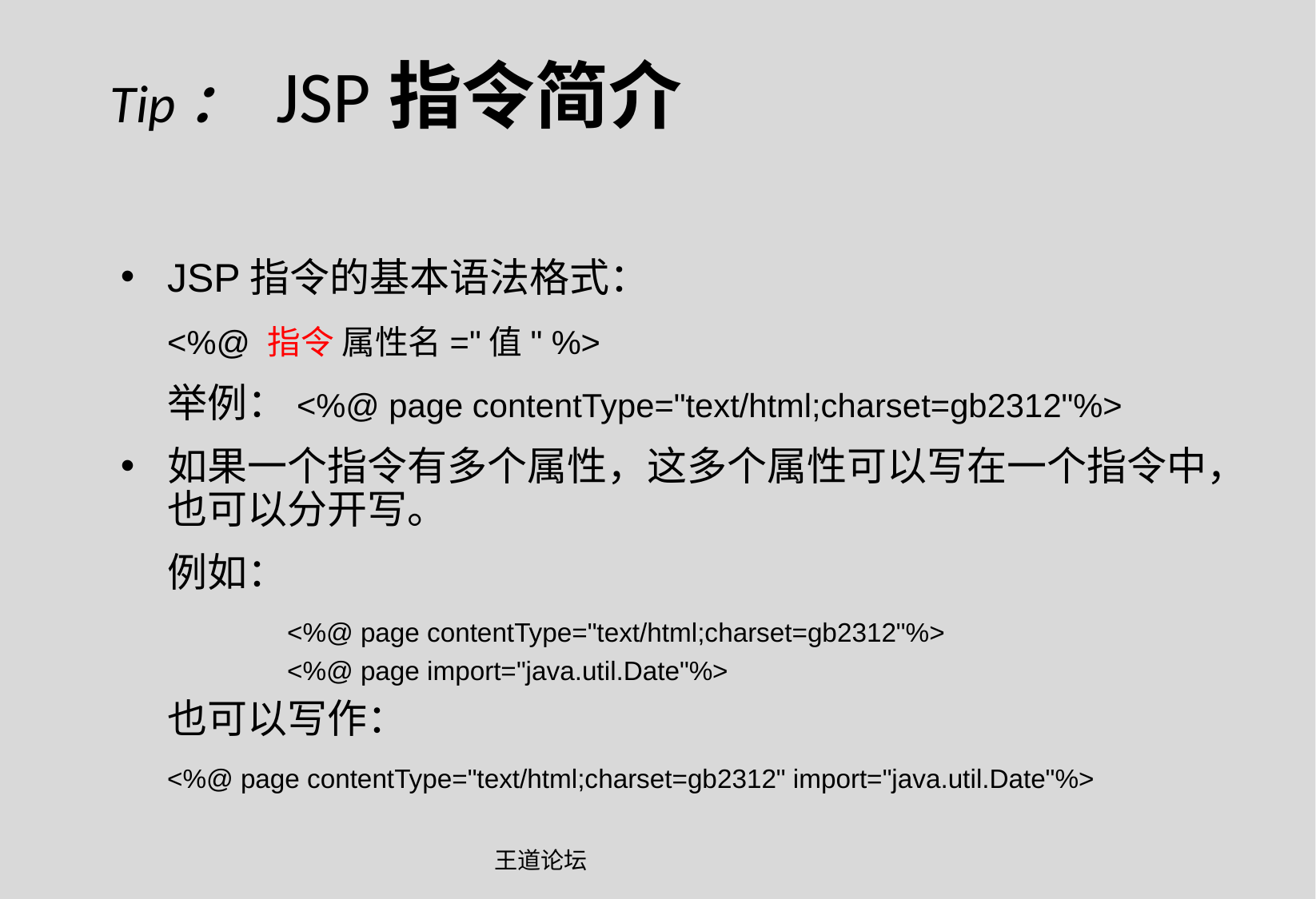

Tip： JSP指令简介
JSP指令的基本语法格式：
	<%@ 指令 属性名="值" %>
	举例：<%@ page contentType="text/html;charset=gb2312"%>
如果一个指令有多个属性，这多个属性可以写在一个指令中，也可以分开写。
	例如：
		<%@ page contentType="text/html;charset=gb2312"%>
		<%@ page import="java.util.Date"%>
	也可以写作：
	<%@ page contentType="text/html;charset=gb2312" import="java.util.Date"%>
王道论坛